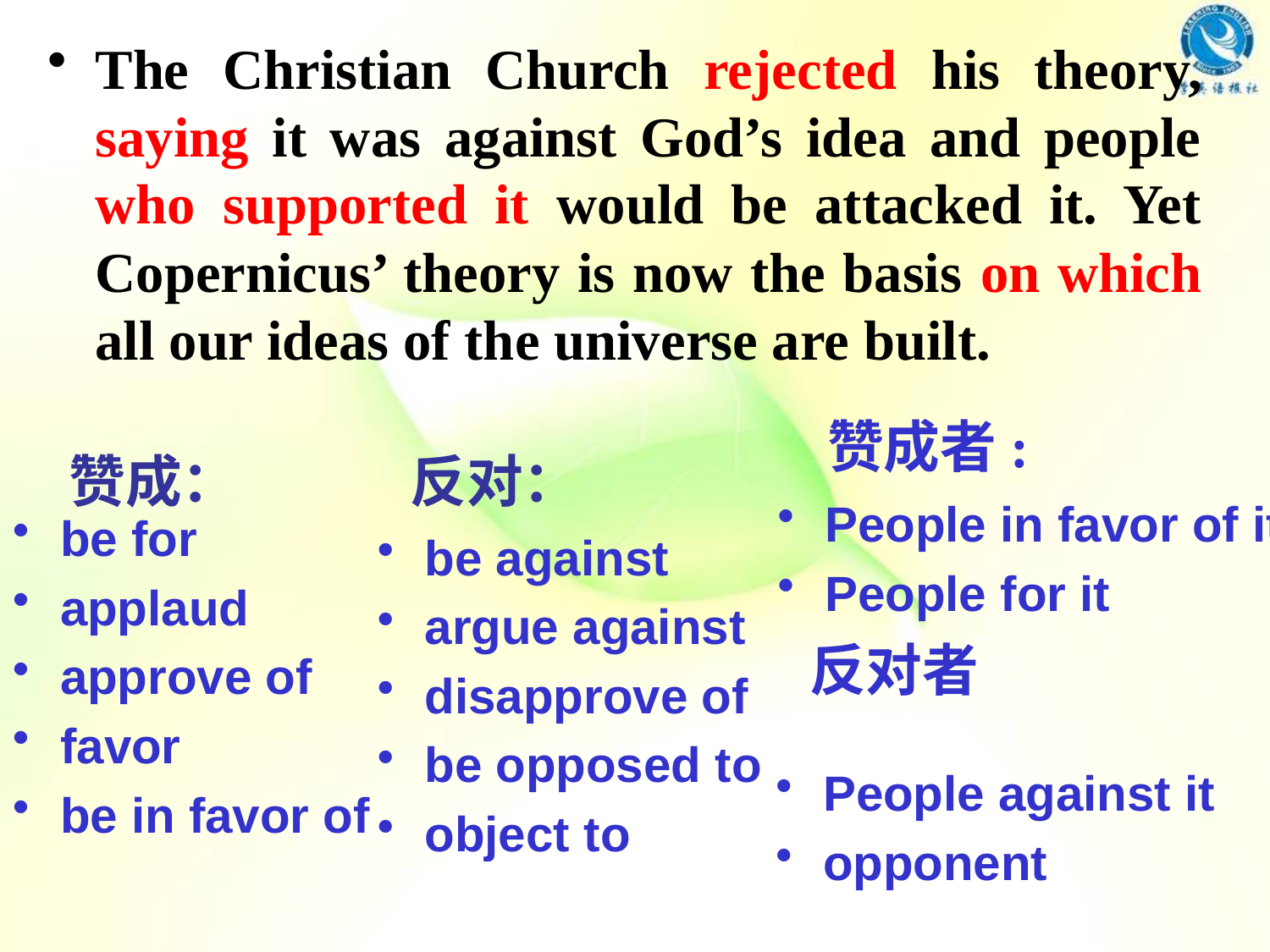

The Christian Church rejected his theory, saying it was against God’s idea and people who supported it would be attacked it. Yet Copernicus’ theory is now the basis on which all our ideas of the universe are built.

赞成者:
赞成：
反对：
People in favor of it
People for it
be for
applaud
approve of
favor
be in favor of
be against
argue against
disapprove of
be opposed to
object to
反对者
People against it
opponent